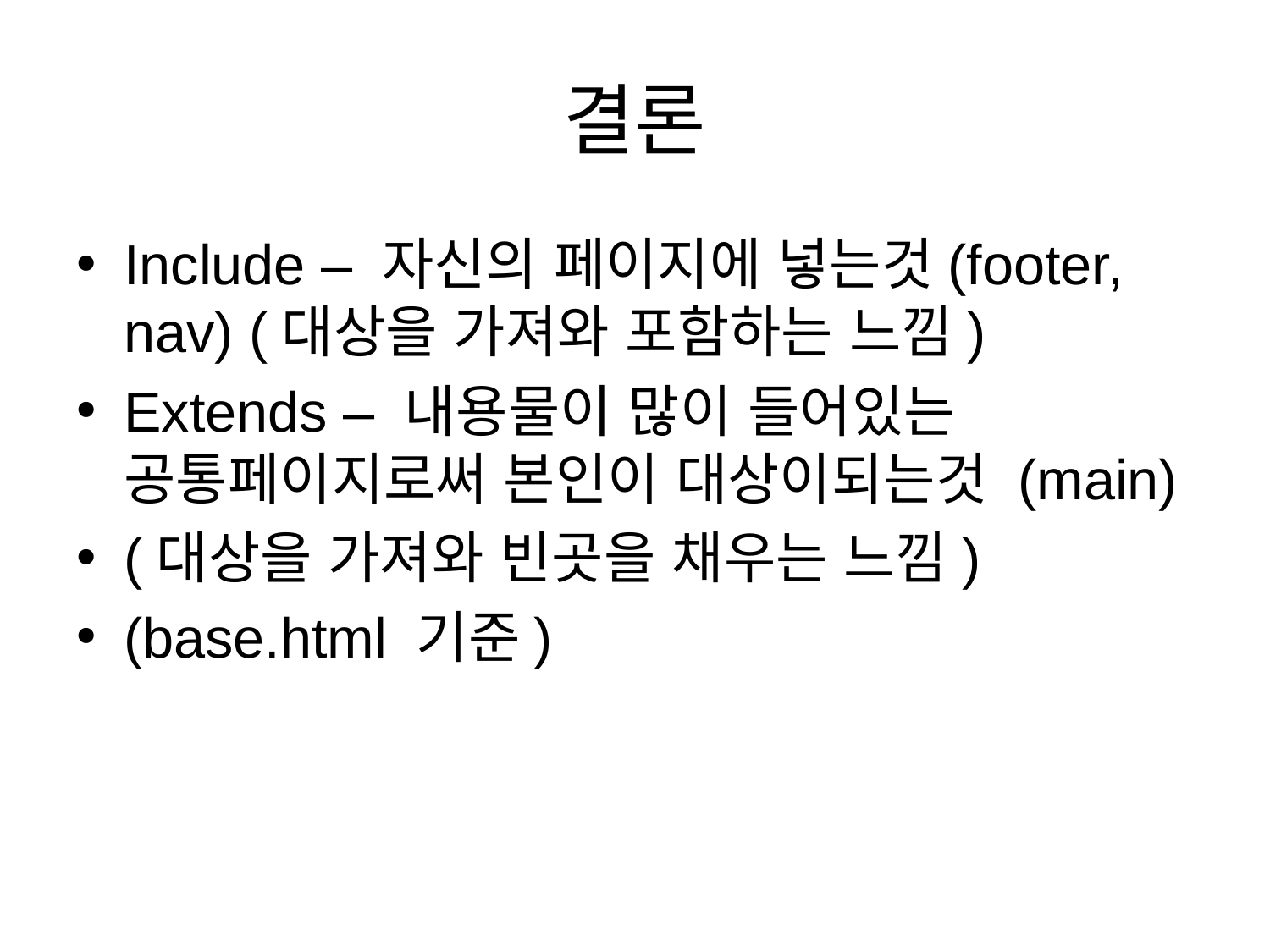

# 결론
Include – 자신의 페이지에 넣는것(footer, nav) (대상을 가져와 포함하는 느낌)
Extends – 내용물이 많이 들어있는 공통페이지로써 본인이 대상이되는것 (main)
(대상을 가져와 빈곳을 채우는 느낌)
(base.html 기준)